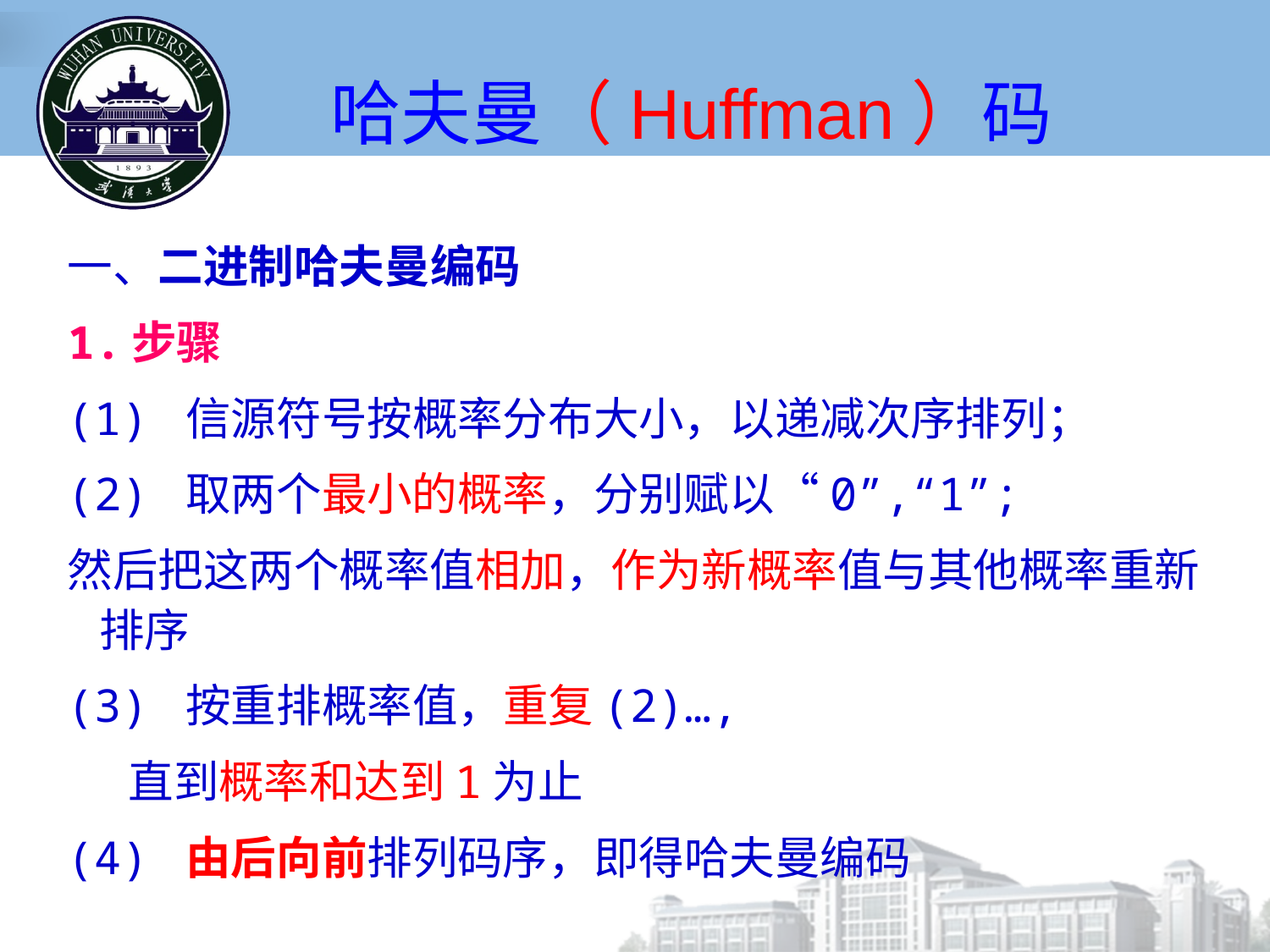

哈夫曼（Huffman）码
一、二进制哈夫曼编码
1.步骤
(1) 信源符号按概率分布大小，以递减次序排列；
(2) 取两个最小的概率，分别赋以“0”,“1”;
然后把这两个概率值相加，作为新概率值与其他概率重新排序
(3) 按重排概率值，重复(2)…,
     直到概率和达到1为止
(4) 由后向前排列码序，即得哈夫曼编码